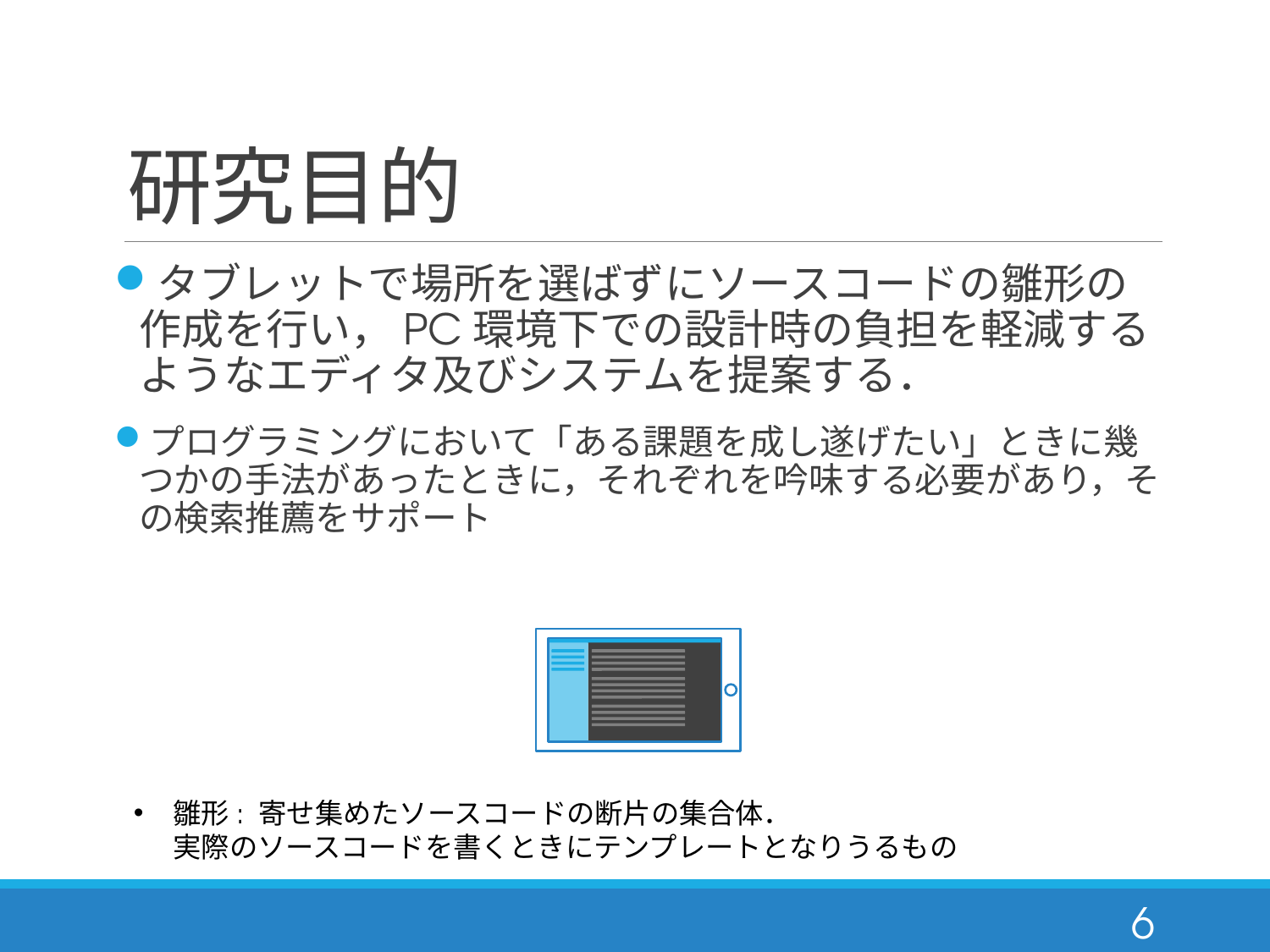

# 研究目的
タブレットで場所を選ばずにソースコードの雛形の作成を行い，PC環境下での設計時の負担を軽減するようなエディタ及びシステムを提案する．
プログラミングにおいて「ある課題を成し遂げたい」ときに幾つかの手法があったときに，それぞれを吟味する必要があり，その検索推薦をサポート

雛形: 寄せ集めたソースコードの断片の集合体．
実際のソースコードを書くときにテンプレートとなりうるもの
6